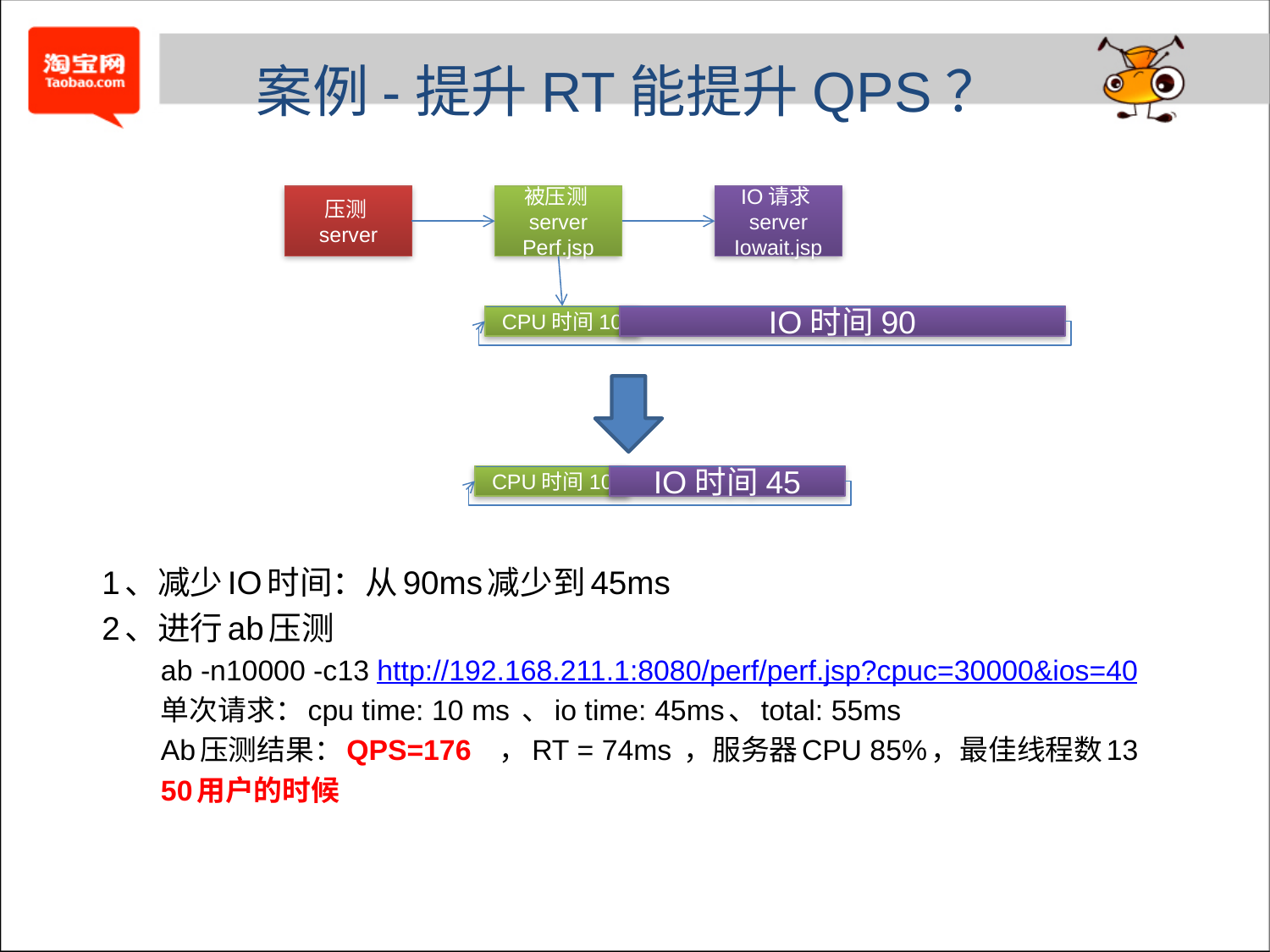

# 案例-提升RT能提升QPS？
压测server
被压测server
Perf.jsp
IO请求server
Iowait.jsp

1、减少IO时间：从90ms减少到45ms
2、进行ab压测
ab -n10000 -c13 http://192.168.211.1:8080/perf/perf.jsp?cpuc=30000&ios=40
单次请求：cpu time: 10 ms 、io time: 45ms、total: 55ms
Ab压测结果：QPS=176   ，RT = 74ms ，服务器CPU 85%，最佳线程数13
50用户的时候

CPU时间10
IO时间90

CPU时间10
IO时间45